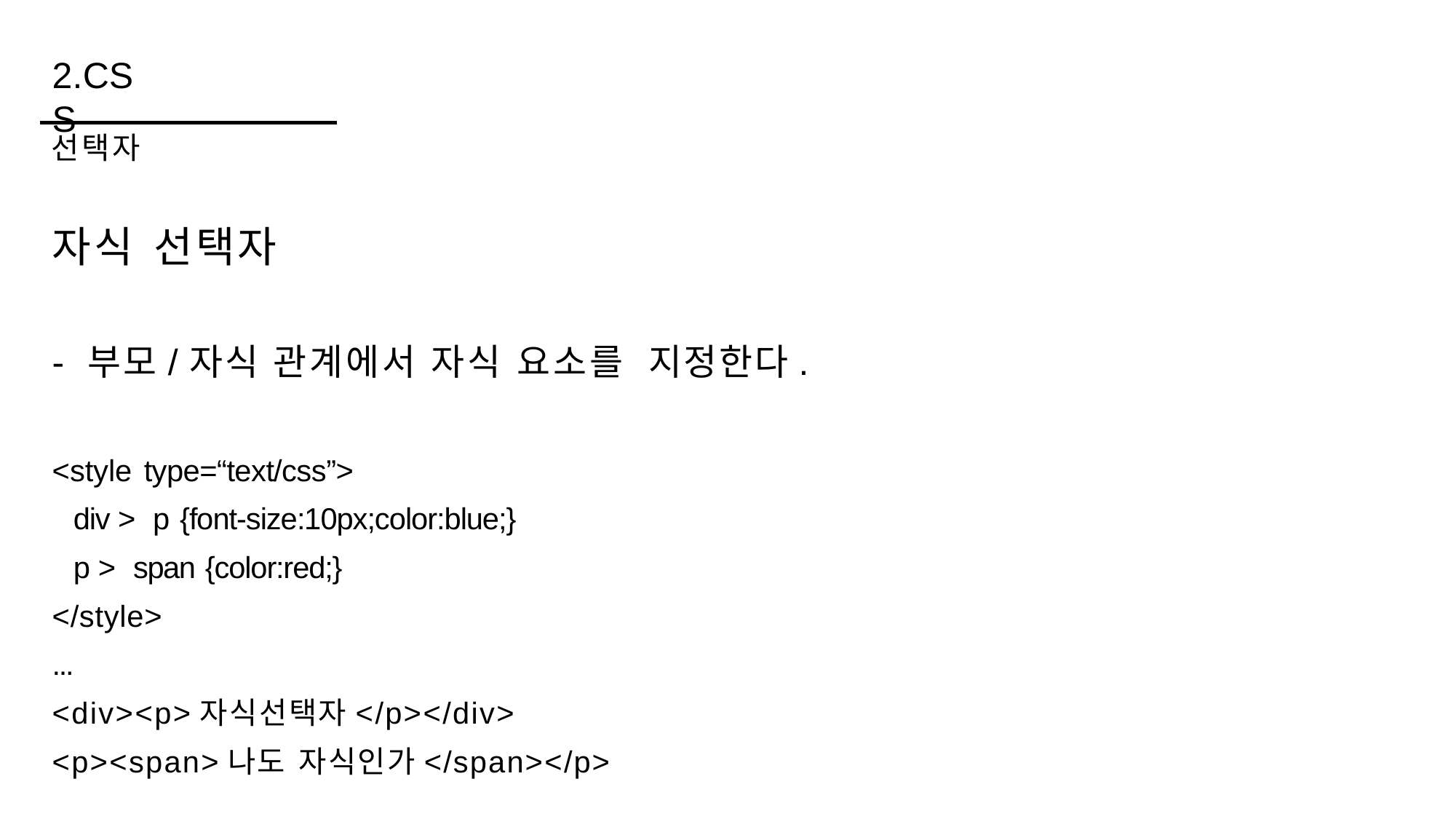

# 2.CSS

선택자

자식 선택자

- 부모/자식 관계에서 자식 요소를 지정한다.

<style type=“text/css”>
div > p {font-size:10px;color:blue;}
p > span {color:red;}
</style>
...
<div><p>자식선택자</p></div>
<p><span>나도 자식인가</span></p>